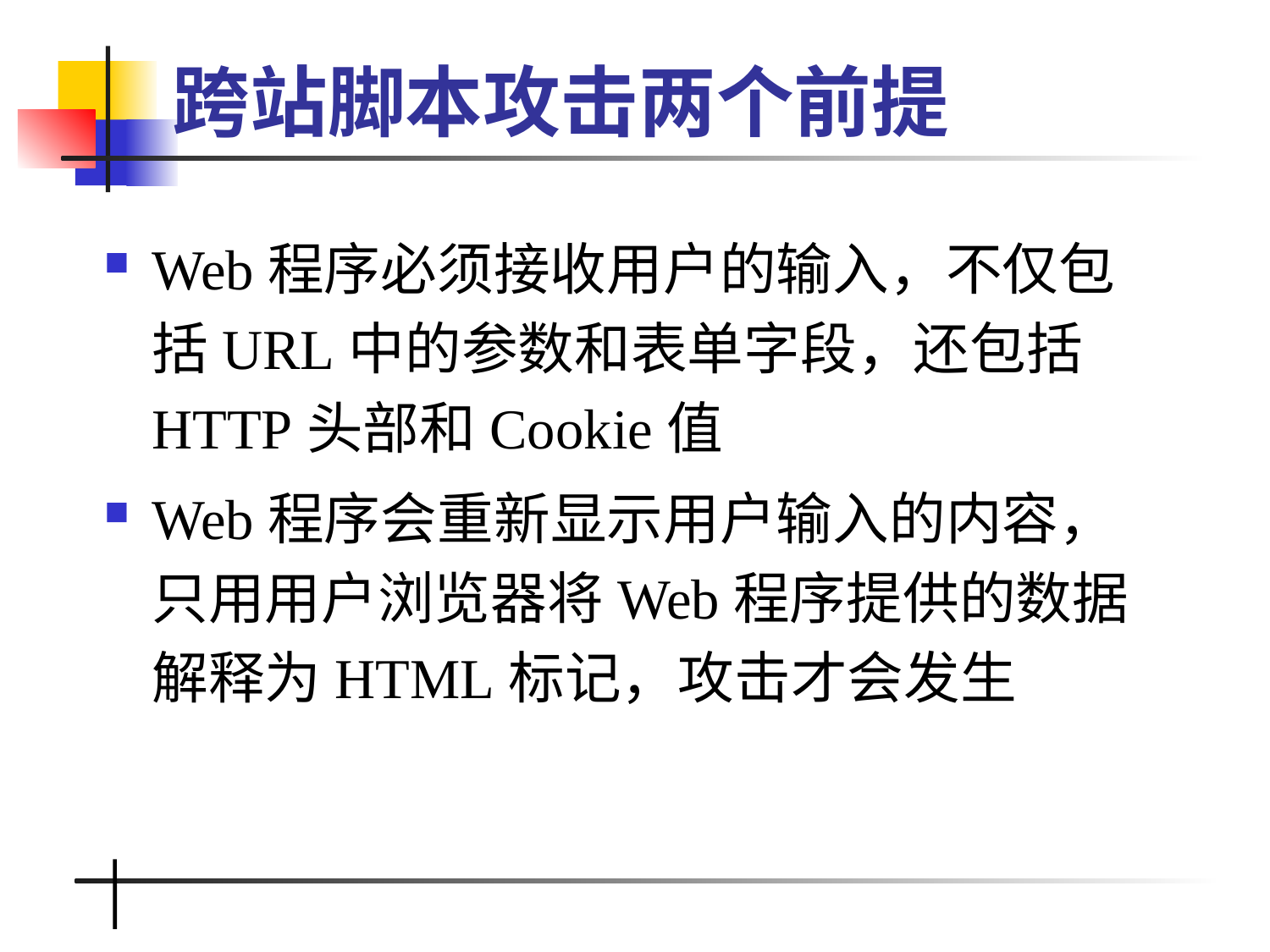

# 跨站脚本攻击两个前提
Web程序必须接收用户的输入，不仅包括URL中的参数和表单字段，还包括HTTP头部和Cookie值
Web程序会重新显示用户输入的内容，只用用户浏览器将Web程序提供的数据解释为HTML标记，攻击才会发生